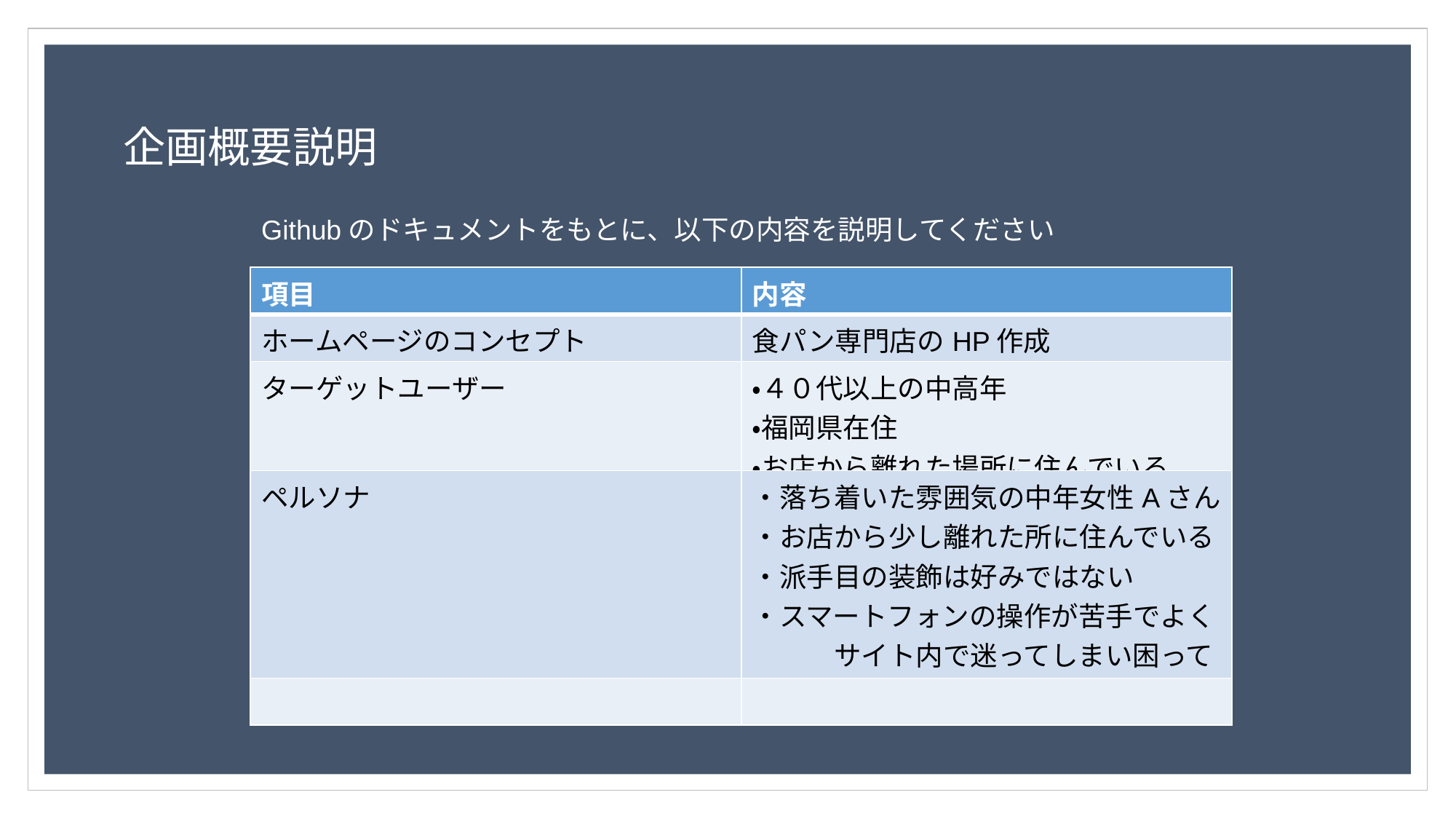

企画概要説明
Githubのドキュメントをもとに、以下の内容を説明してください
| 項目 | 内容 |
| --- | --- |
| ホームページのコンセプト | 食パン専門店のHP作成 |
| ターゲットユーザー | ・４０代以上の中高年 ・福岡県在住 ・お店から離れた場所に住んでいる |
| ペルソナ | ・落ち着いた雰囲気の中年女性Aさん ・お店から少し離れた所に住んでいる ・派手目の装飾は好みではない ・スマートフォンの操作が苦手でよく　　　サイト内で迷ってしまい困っている |
|  |  |